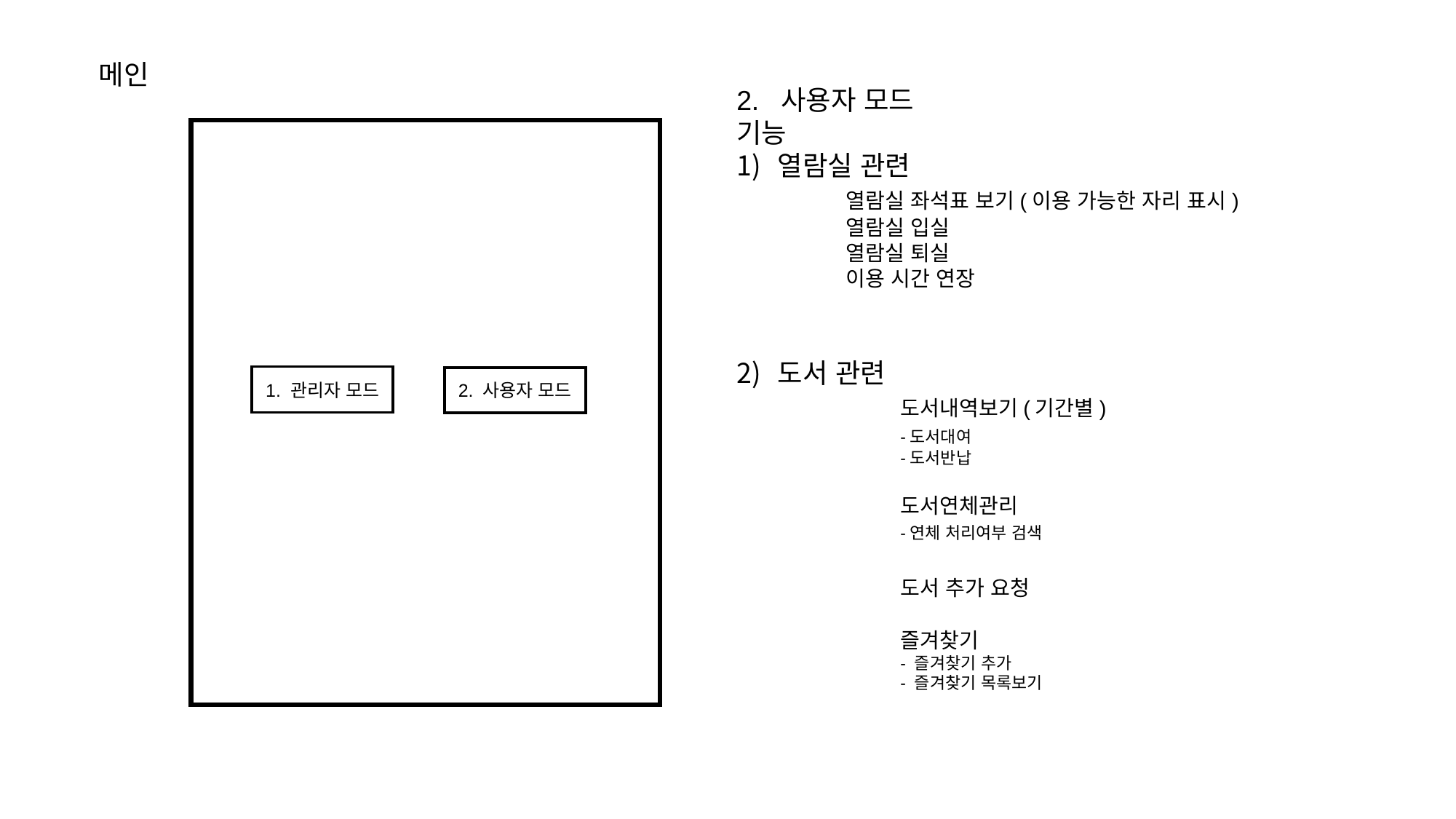

메인

2.  사용자 모드
기능
열람실 관련
	열람실 좌석표 보기(이용 가능한 자리 표시)
	열람실 입실
	열람실 퇴실
	이용 시간 연장

도서 관련
	도서내역보기(기간별)
	-도서대여
	-도서반납

	도서연체관리
	-연체 처리여부 검색

	도서 추가 요청

	즐겨찾기
	- 즐겨찾기 추가
	- 즐겨찾기 목록보기

1. 관리자 모드
2. 사용자 모드